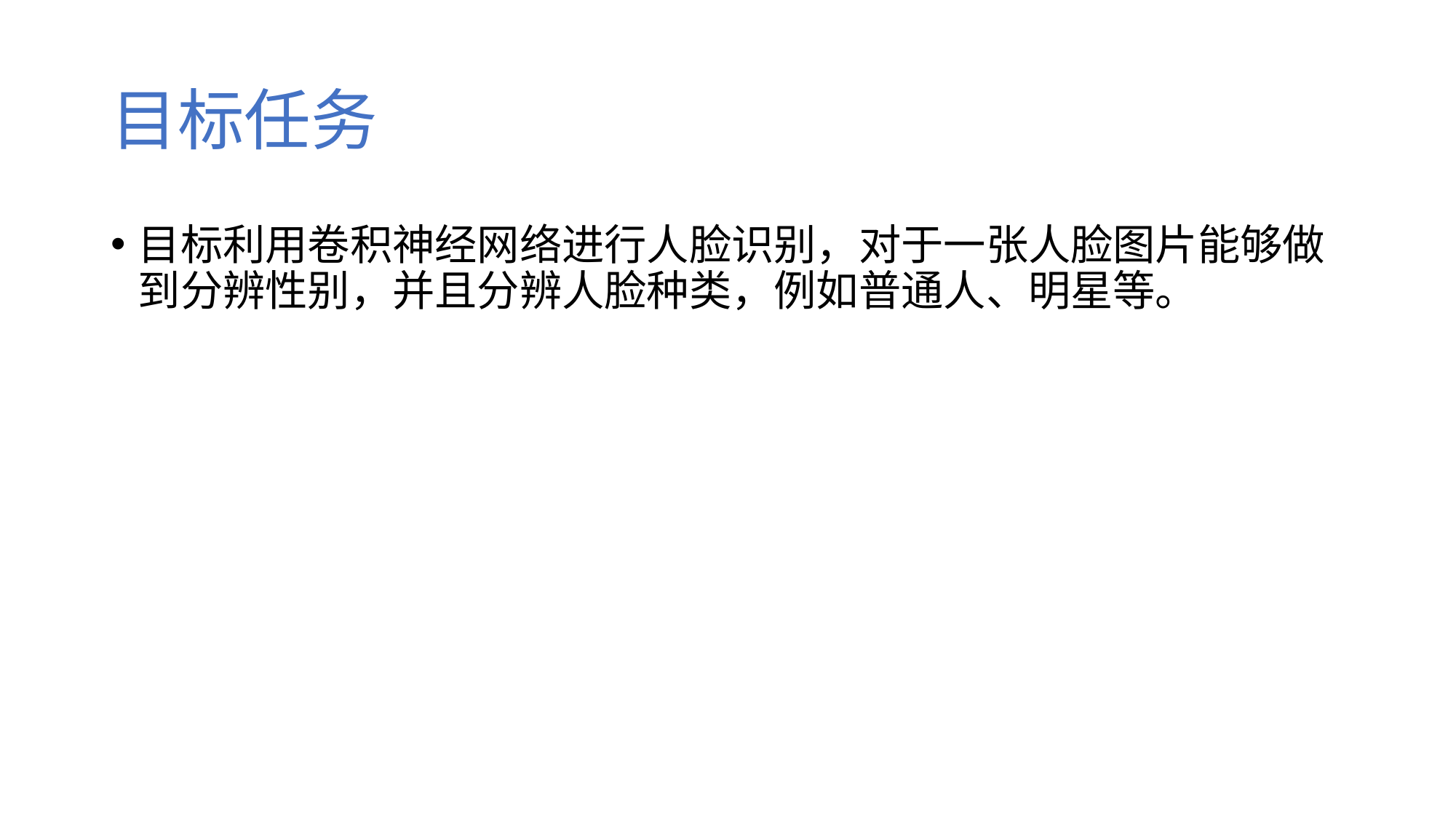

# 目标任务
目标利用卷积神经网络进行人脸识别，对于一张人脸图片能够做到分辨性别，并且分辨人脸种类，例如普通人、明星等。